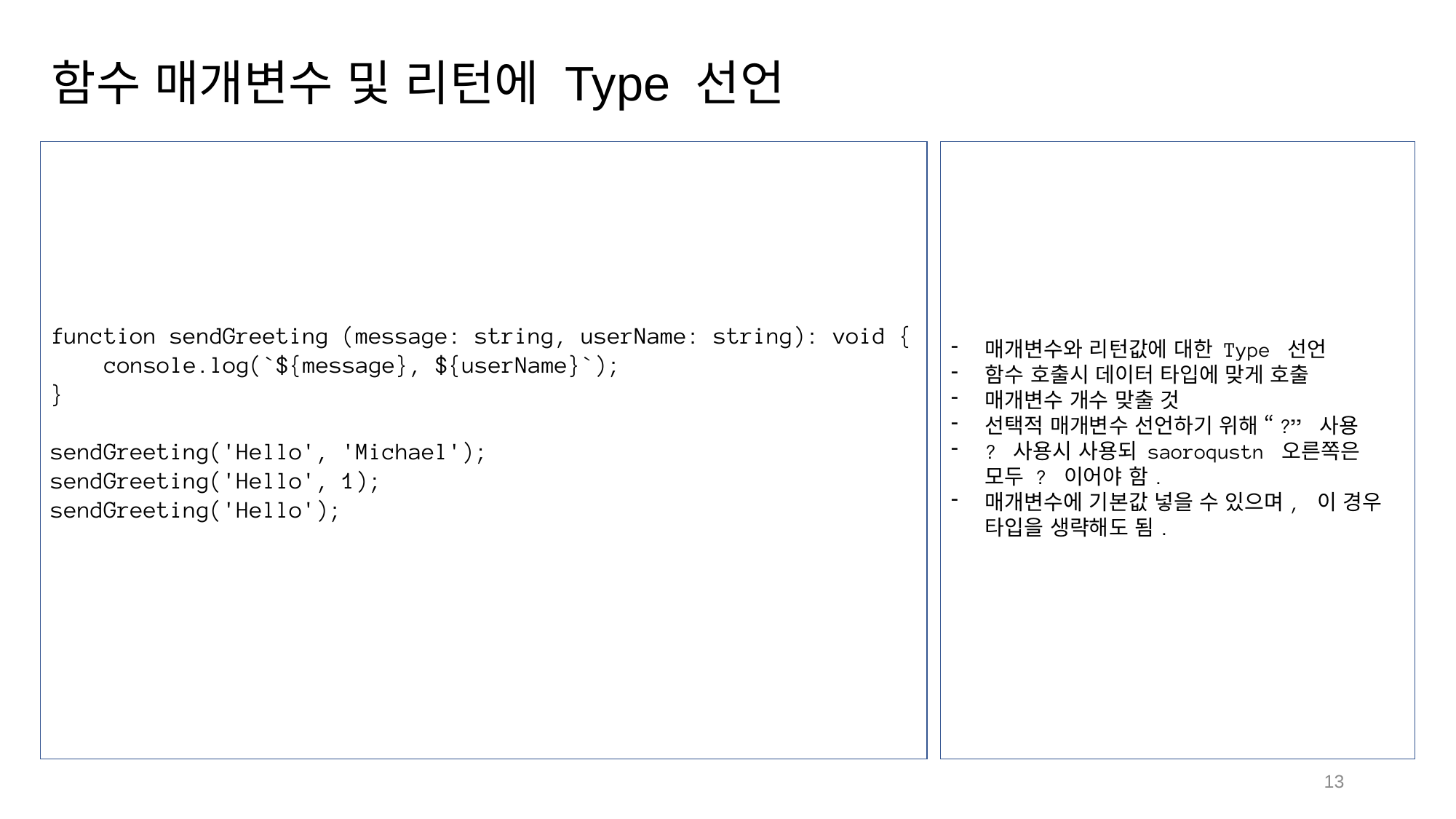

# 함수 매개변수 및 리턴에 Type 선언
매개변수와 리턴값에 대한 Type 선언
함수 호출시 데이터 타입에 맞게 호출
매개변수 개수 맞출 것
선택적 매개변수 선언하기 위해 “?” 사용
? 사용시 사용되 saoroqustn 오른쪽은 모두 ? 이어야 함.
매개변수에 기본값 넣을 수 있으며, 이 경우 타입을 생략해도 됨.

function sendGreeting (message: string, userName: string): void {
    console.log(`${message}, ${userName}`);
}

sendGreeting('Hello', 'Michael');
sendGreeting('Hello', 1);
sendGreeting('Hello');

13